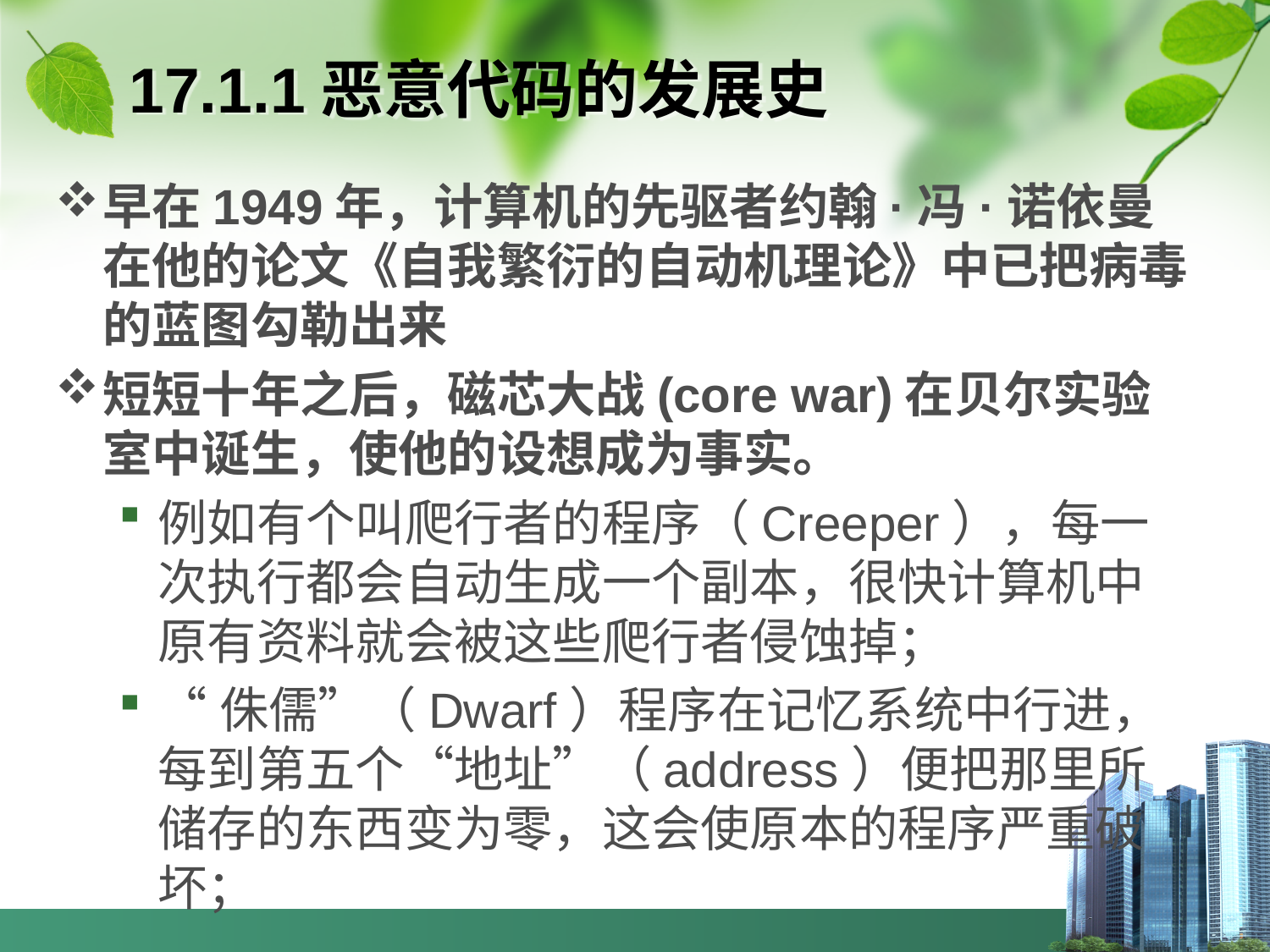

# 17.1.1恶意代码的发展史
早在1949年，计算机的先驱者约翰·冯·诺依曼在他的论文《自我繁衍的自动机理论》中已把病毒的蓝图勾勒出来
短短十年之后，磁芯大战(core war)在贝尔实验室中诞生，使他的设想成为事实。
例如有个叫爬行者的程序（Creeper），每一次执行都会自动生成一个副本，很快计算机中原有资料就会被这些爬行者侵蚀掉；
“侏儒”（Dwarf）程序在记忆系统中行进，每到第五个“地址”（address）便把那里所储存的东西变为零，这会使原本的程序严重破坏；